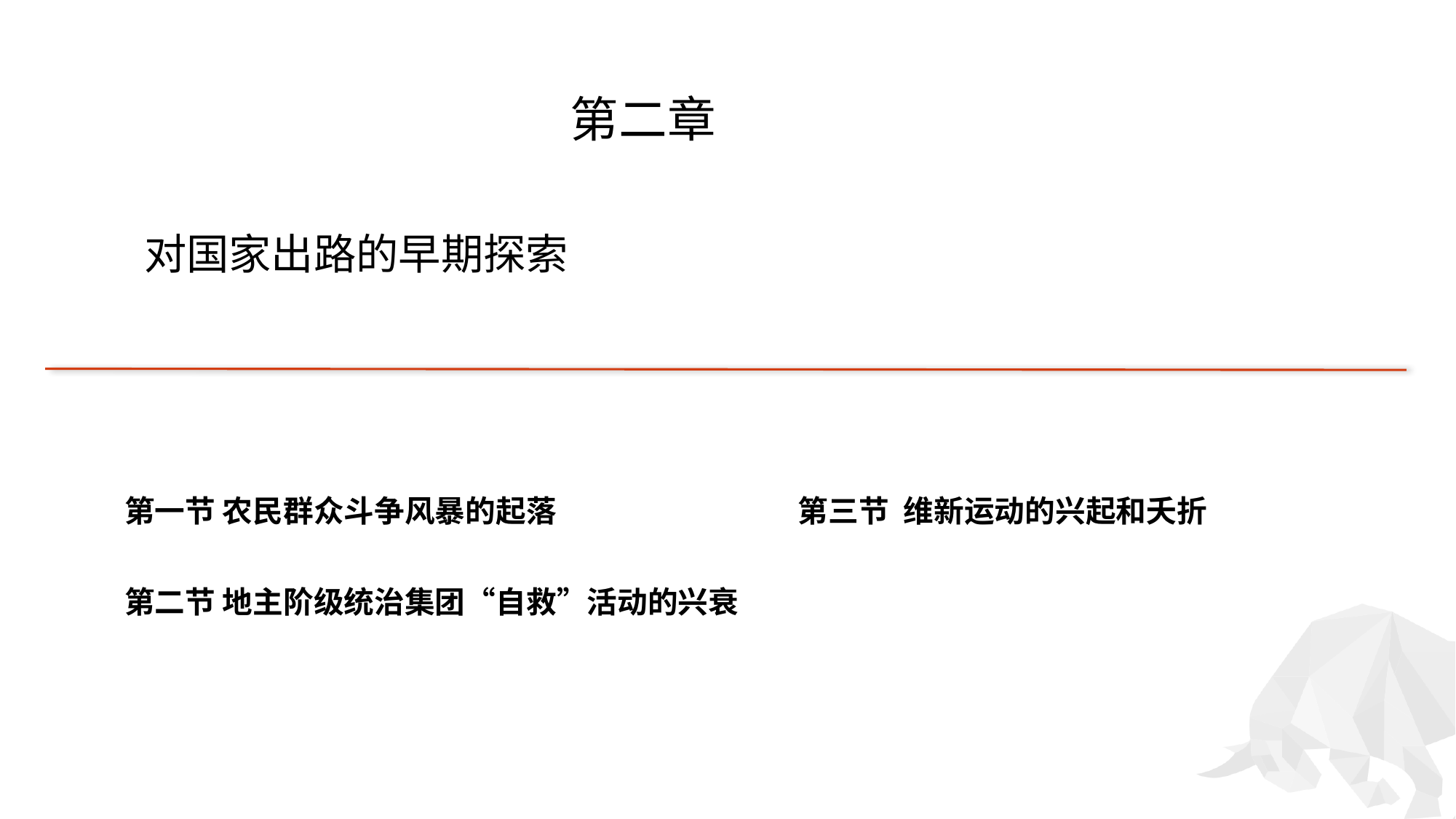

第二章
# 对国家出路的早期探索
第一节 农民群众斗争风暴的起落                                   第三节  维新运动的兴起和夭折
第二节 地主阶级统治集团“自救”活动的兴衰